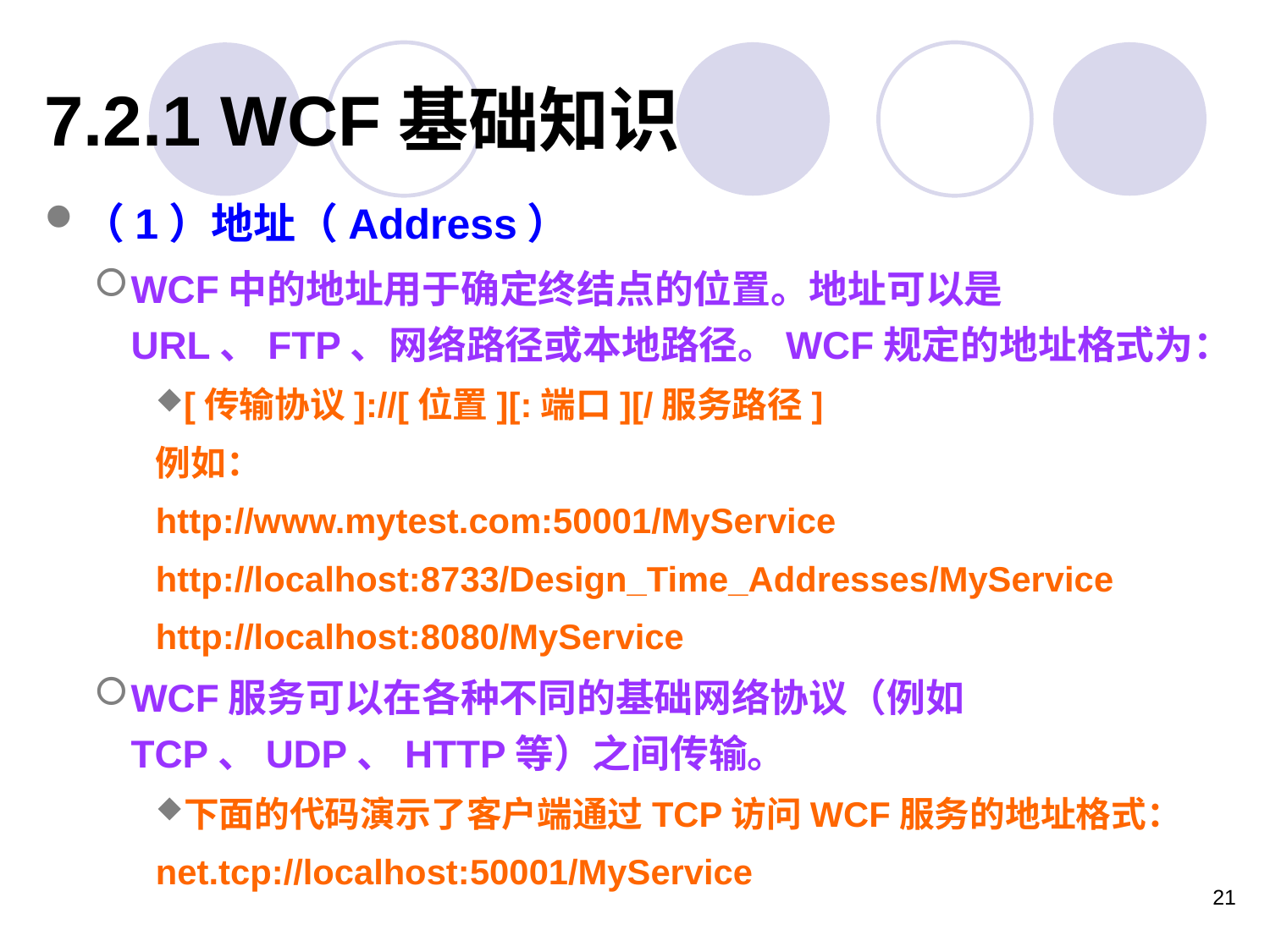

# 7.2.1 WCF基础知识
（1）地址（Address）
WCF中的地址用于确定终结点的位置。地址可以是URL、FTP、网络路径或本地路径。WCF规定的地址格式为：
[传输协议]://[位置][:端口][/服务路径]
例如：
http://www.mytest.com:50001/MyService
http://localhost:8733/Design_Time_Addresses/MyService
http://localhost:8080/MyService
WCF服务可以在各种不同的基础网络协议（例如TCP、UDP、HTTP等）之间传输。
下面的代码演示了客户端通过TCP访问WCF服务的地址格式：
net.tcp://localhost:50001/MyService

21